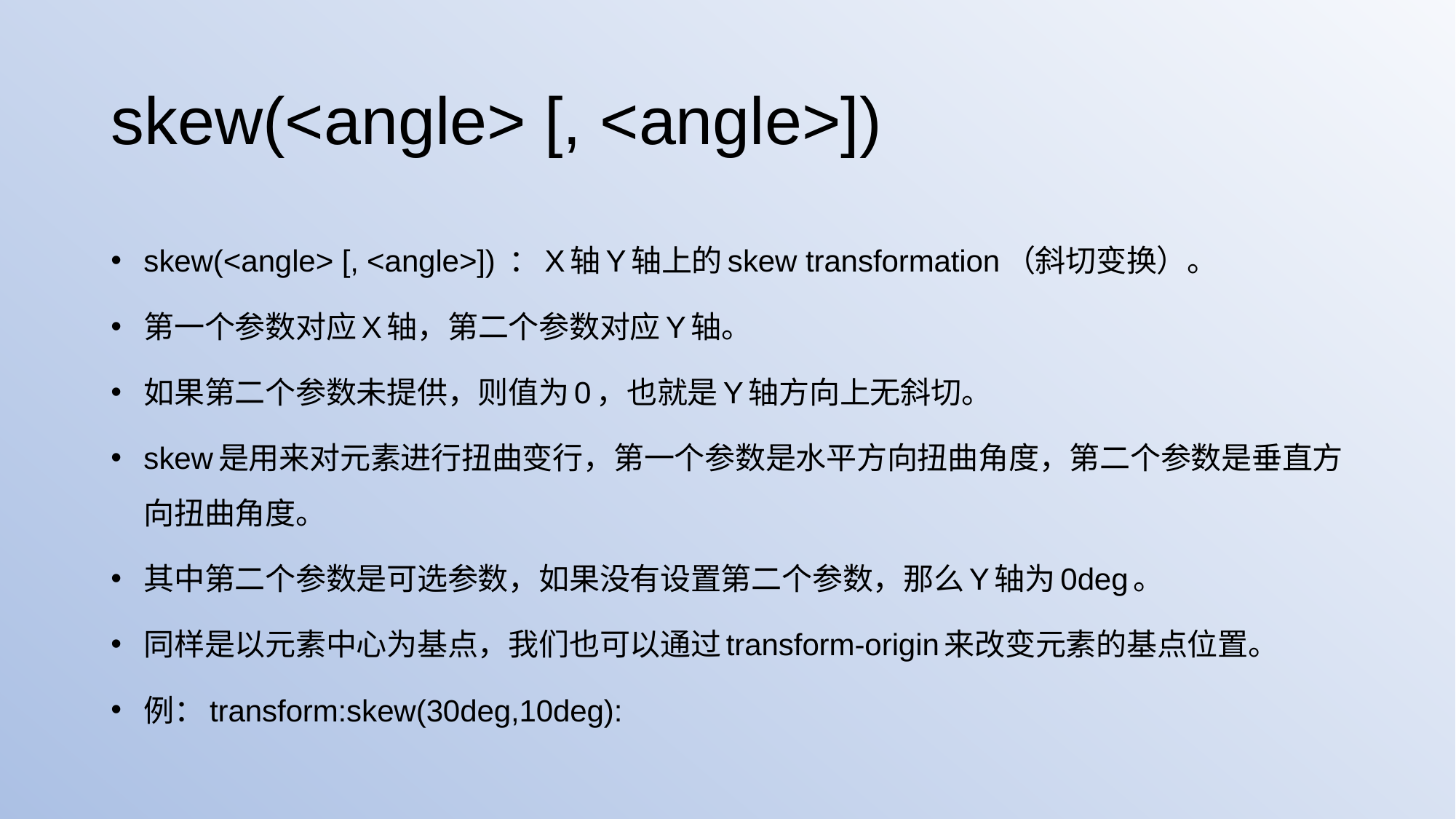

# skew(<angle> [, <angle>])
skew(<angle> [, <angle>]) ：X轴Y轴上的skew transformation（斜切变换）。
第一个参数对应X轴，第二个参数对应Y轴。
如果第二个参数未提供，则值为0，也就是Y轴方向上无斜切。
skew是用来对元素进行扭曲变行，第一个参数是水平方向扭曲角度，第二个参数是垂直方向扭曲角度。
其中第二个参数是可选参数，如果没有设置第二个参数，那么Y轴为0deg。
同样是以元素中心为基点，我们也可以通过transform-origin来改变元素的基点位置。
例：transform:skew(30deg,10deg):